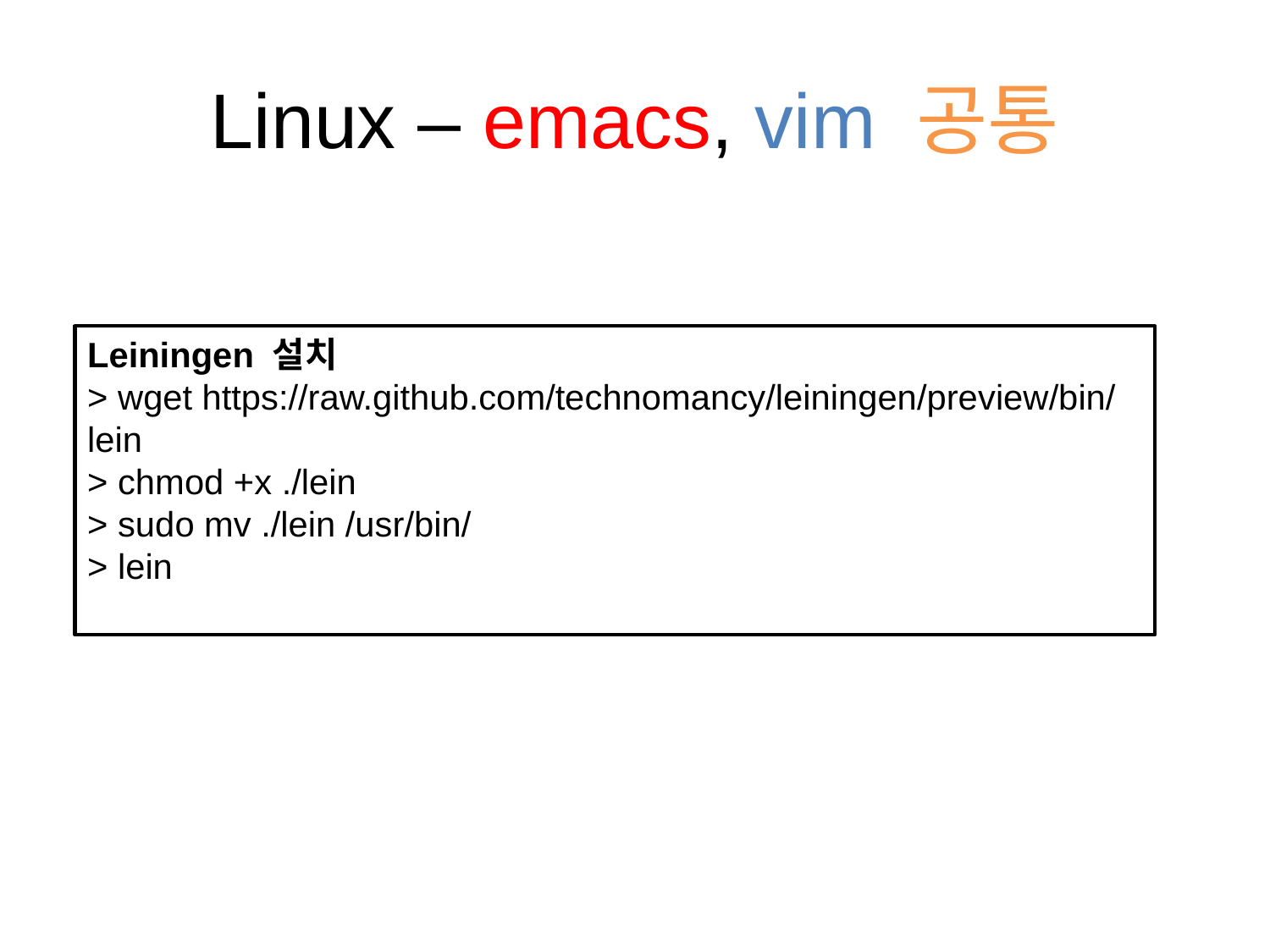

# Linux – emacs, vim 공통
Leiningen 설치
> wget https://raw.github.com/technomancy/leiningen/preview/bin/lein
> chmod +x ./lein
> sudo mv ./lein /usr/bin/
> lein